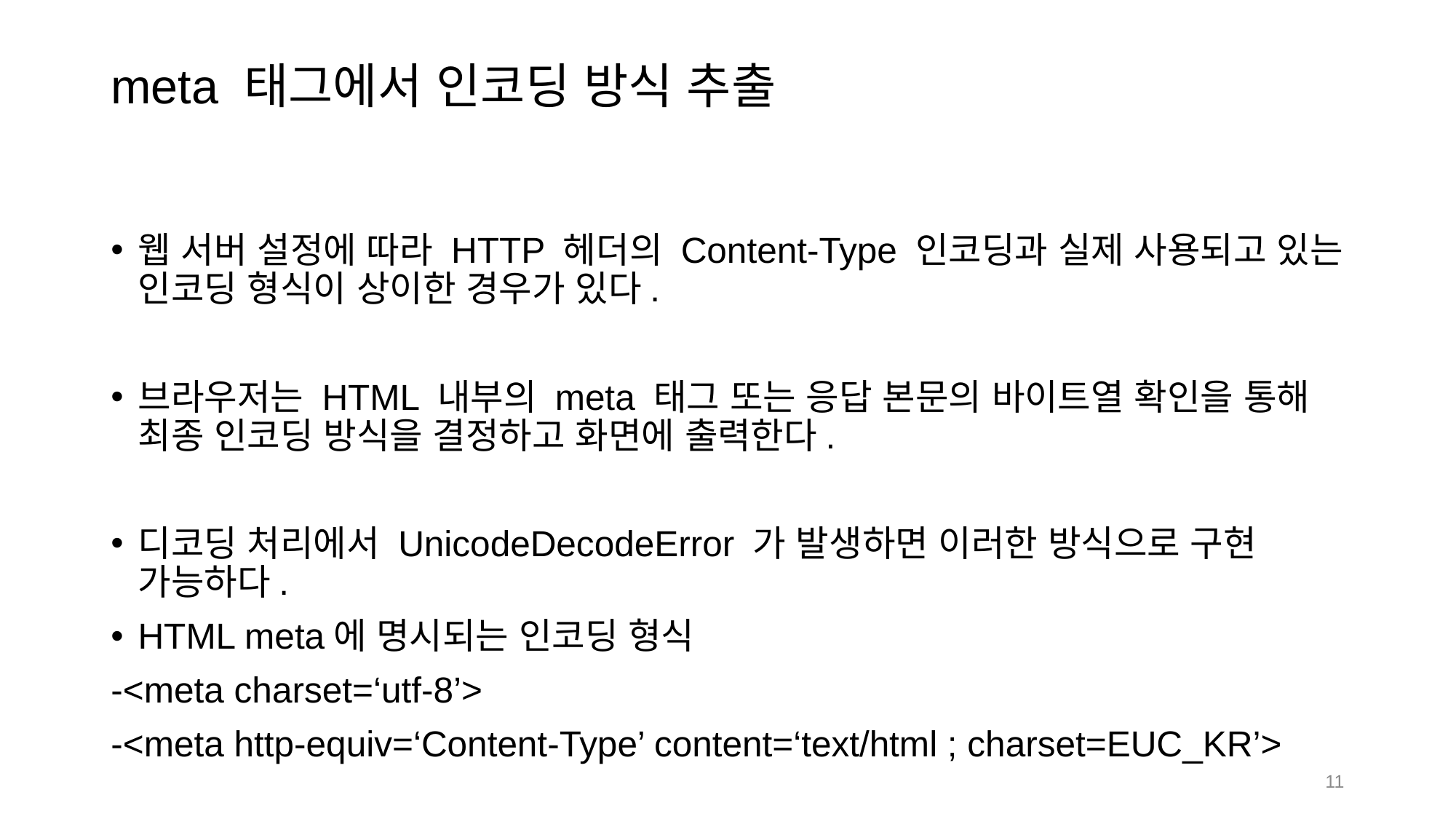

# meta 태그에서 인코딩 방식 추출

웹 서버 설정에 따라 HTTP 헤더의 Content-Type 인코딩과 실제 사용되고 있는 인코딩 형식이 상이한 경우가 있다.

브라우저는 HTML 내부의 meta 태그 또는 응답 본문의 바이트열 확인을 통해 최종 인코딩 방식을 결정하고 화면에 출력한다.

디코딩 처리에서 UnicodeDecodeError 가 발생하면 이러한 방식으로 구현 가능하다.
HTML meta에 명시되는 인코딩 형식
-<meta charset=‘utf-8’>
-<meta http-equiv=‘Content-Type’ content=‘text/html ; charset=EUC_KR’>
11